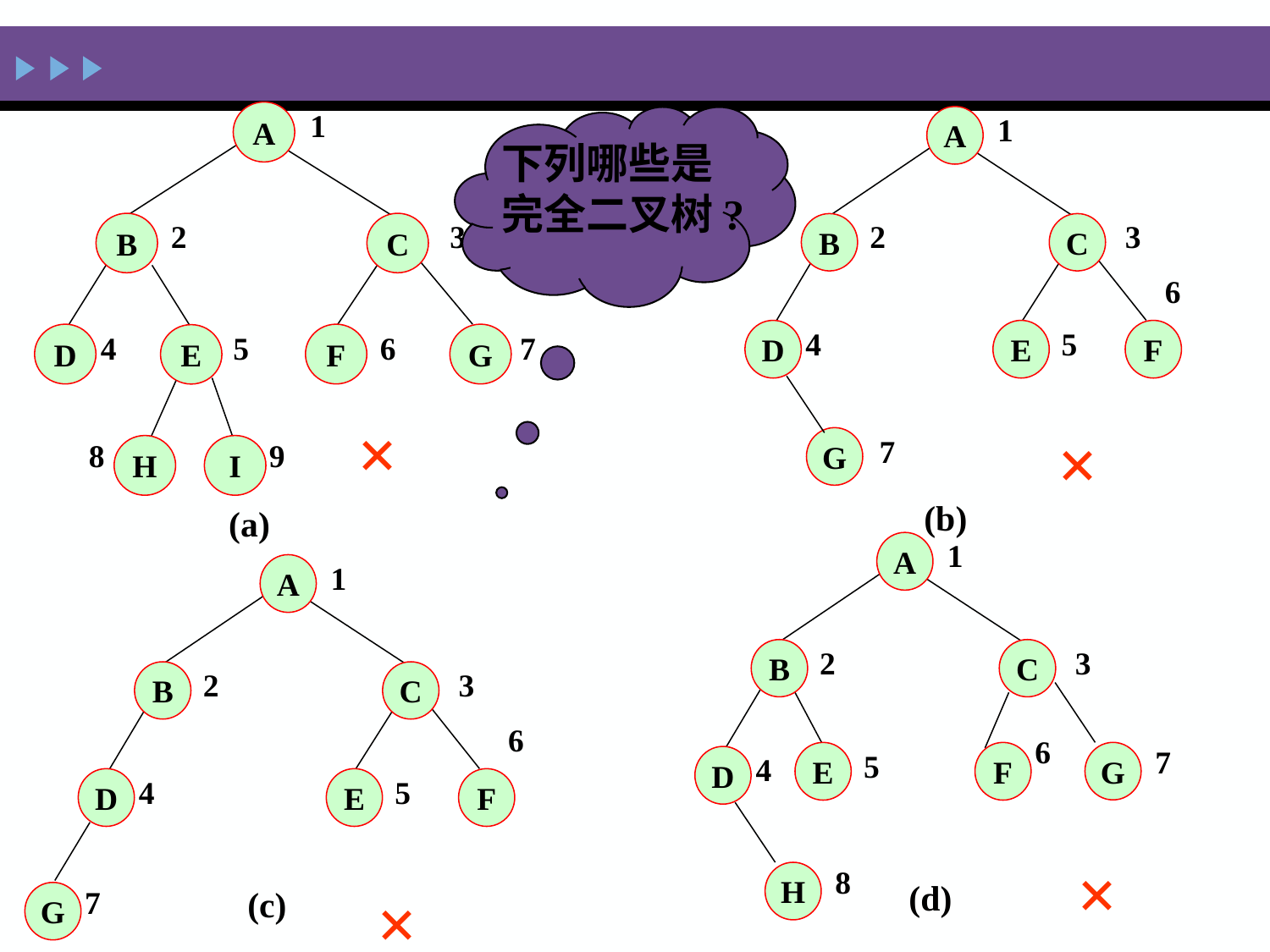

A
1

B
C
2
3

D
F
G
E
4
5
6
7

8
H
I
9
(a)
下列哪些是完全二叉树?
A
1

B
C
2
3

D
E
F
4
5

G
7
(b)
6
×
×
A
1

B
C
2
3

6
E
F
G
7
5
D
4

H
8
A
1

B
C
2
3

6
D
E
F
4
5

(c)
G
7
×
(d)
×